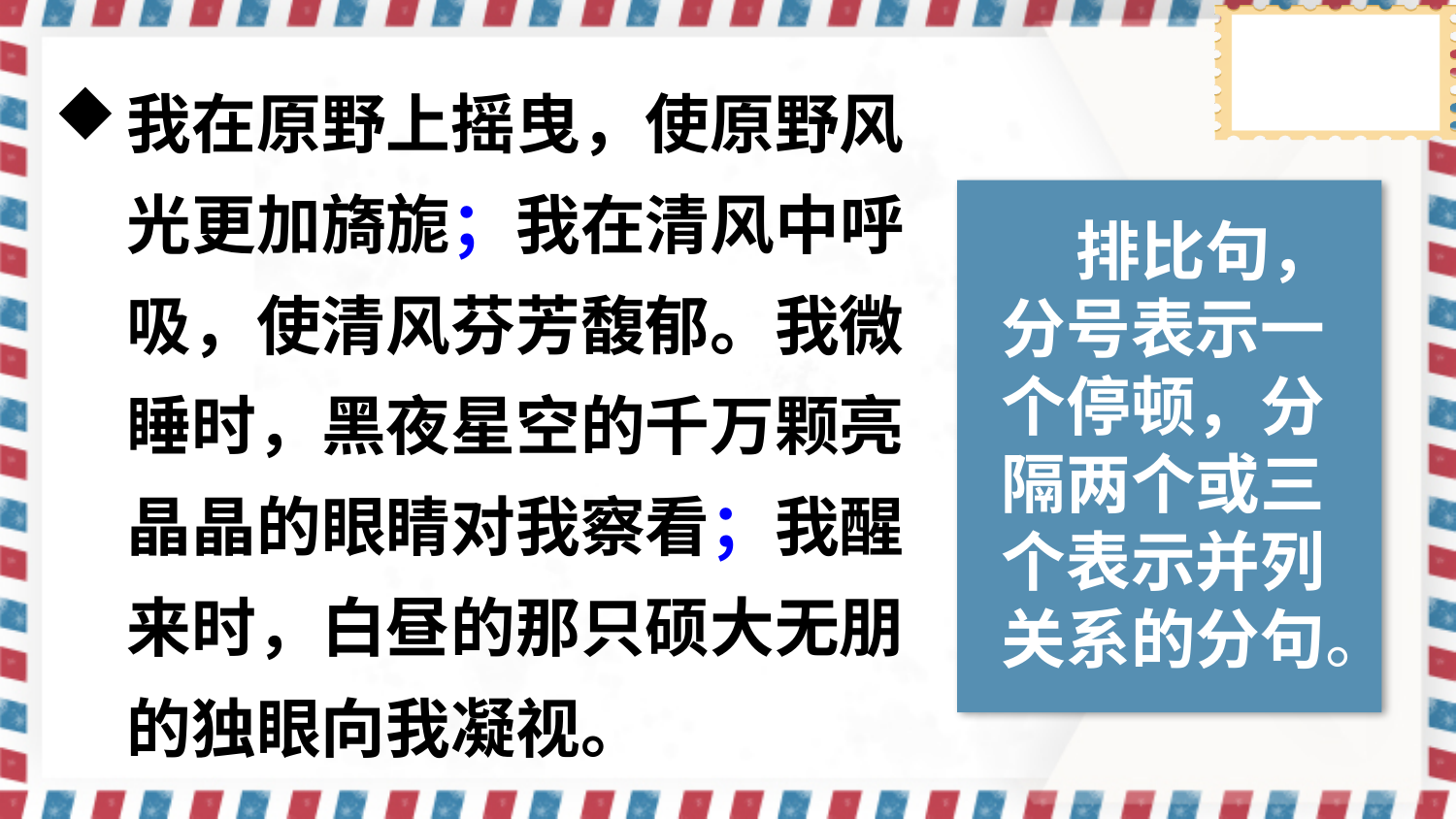

我在原野上摇曳，使原野风光更加旖旎；我在清风中呼吸，使清风芬芳馥郁。我微睡时，黑夜星空的千万颗亮晶晶的眼睛对我察看；我醒来时，白昼的那只硕大无朋的独眼向我凝视。

    排比句，分号表示一个停顿，分隔两个或三个表示并列关系的分句。